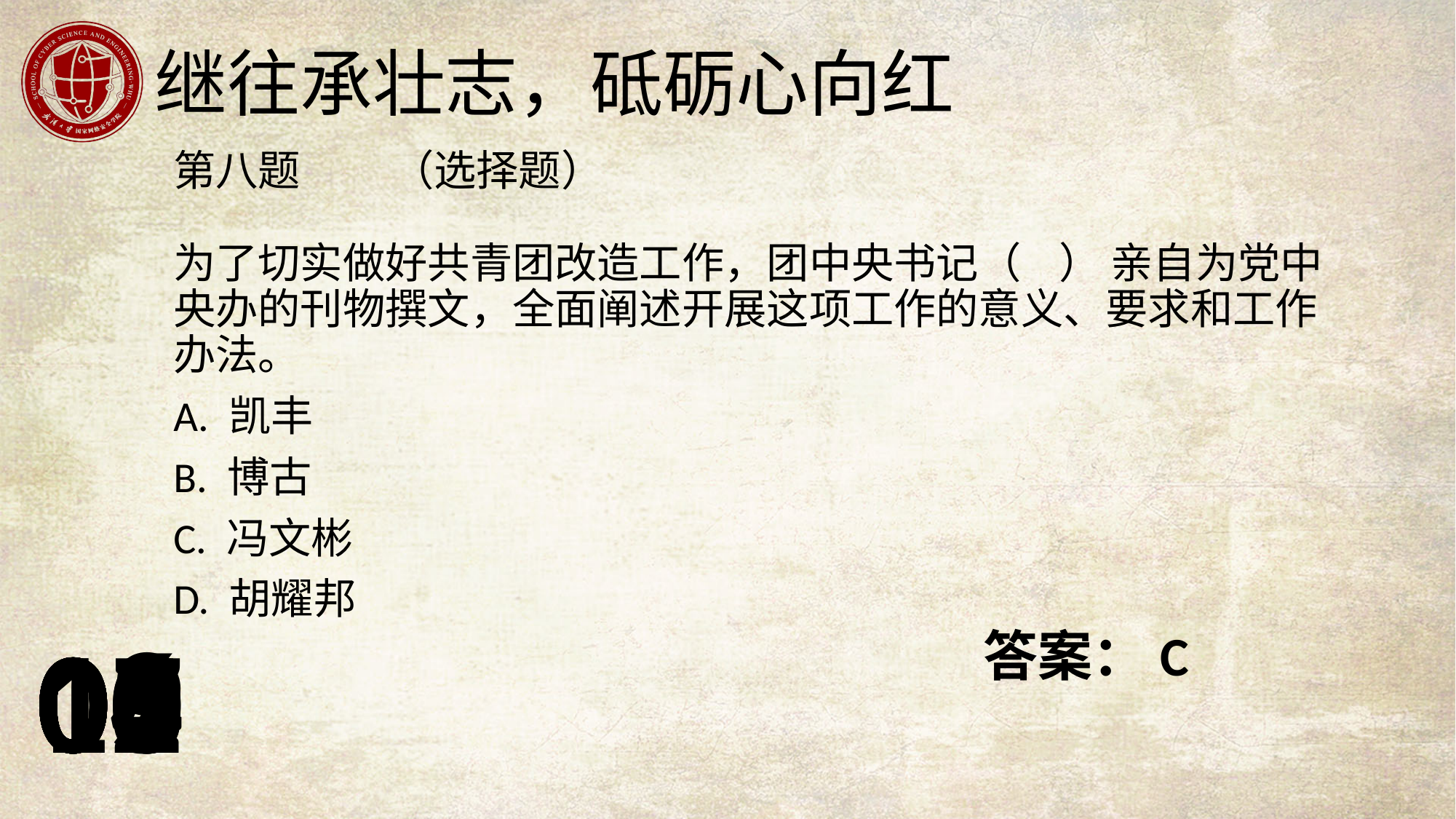

第八题	（选择题）

为了切实做好共青团改造工作，团中央书记（    ） 亲自为党中央办的刊物撰文，全面阐述开展这项工作的意义、要求和工作办法。
A. 凯丰
B. 博古
C. 冯文彬
D. 胡耀邦
答案：C